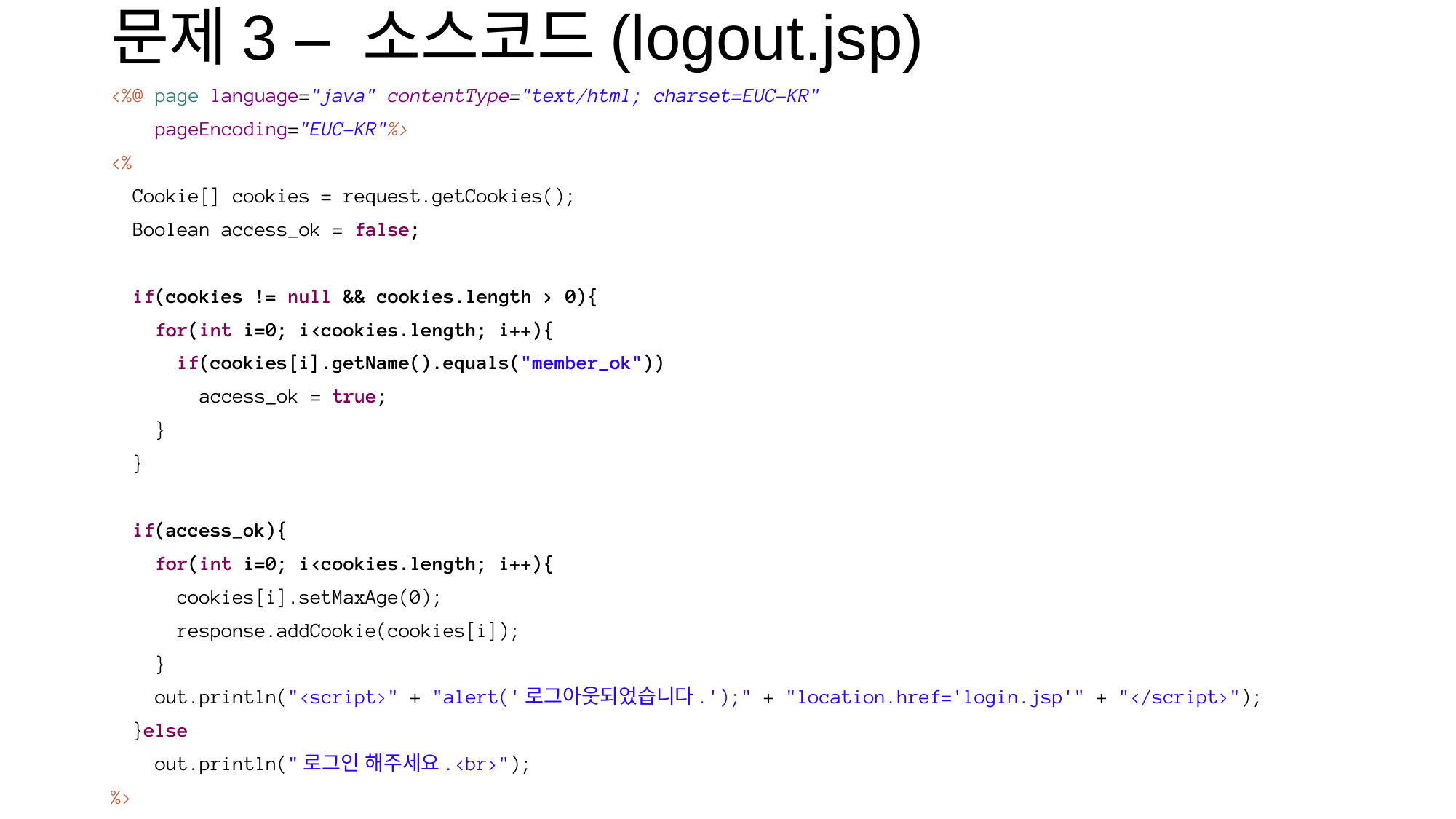

# 문제3 – 소스코드(logout.jsp)
<%@ page language="java" contentType="text/html; charset=EUC-KR"
    pageEncoding="EUC-KR"%>
<%
  Cookie[] cookies = request.getCookies();
  Boolean access_ok = false;

  if(cookies != null && cookies.length > 0){
    for(int i=0; i<cookies.length; i++){
      if(cookies[i].getName().equals("member_ok"))
        access_ok = true;
    }
  }

  if(access_ok){
    for(int i=0; i<cookies.length; i++){
      cookies[i].setMaxAge(0);
      response.addCookie(cookies[i]);
    }
    out.println("<script>" + "alert('로그아웃되었습니다.');" + "location.href='login.jsp'" + "</script>");
  }else
    out.println("로그인 해주세요.<br>");
%>